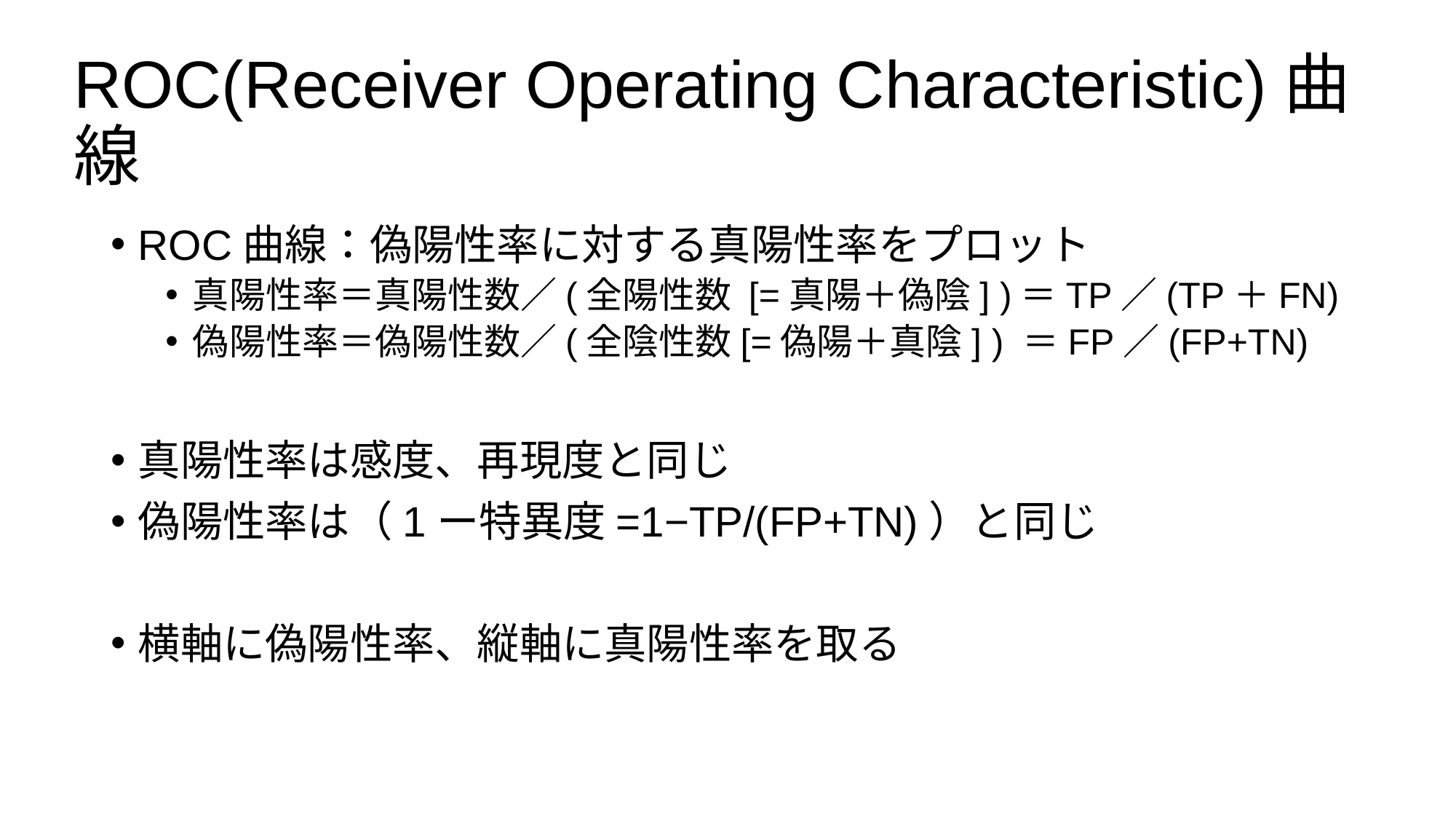

# ROC(Receiver Operating Characteristic)曲線
ROC曲線：偽陽性率に対する真陽性率をプロット
真陽性率＝真陽性数／(全陽性数 [=真陽＋偽陰] )＝TP／(TP＋FN)
偽陽性率＝偽陽性数／(全陰性数[=偽陽＋真陰] ) ＝FP／(FP+TN)

真陽性率は感度、再現度と同じ
偽陽性率は（1ー特異度=1−TP/(FP+TN)）と同じ

横軸に偽陽性率、縦軸に真陽性率を取る